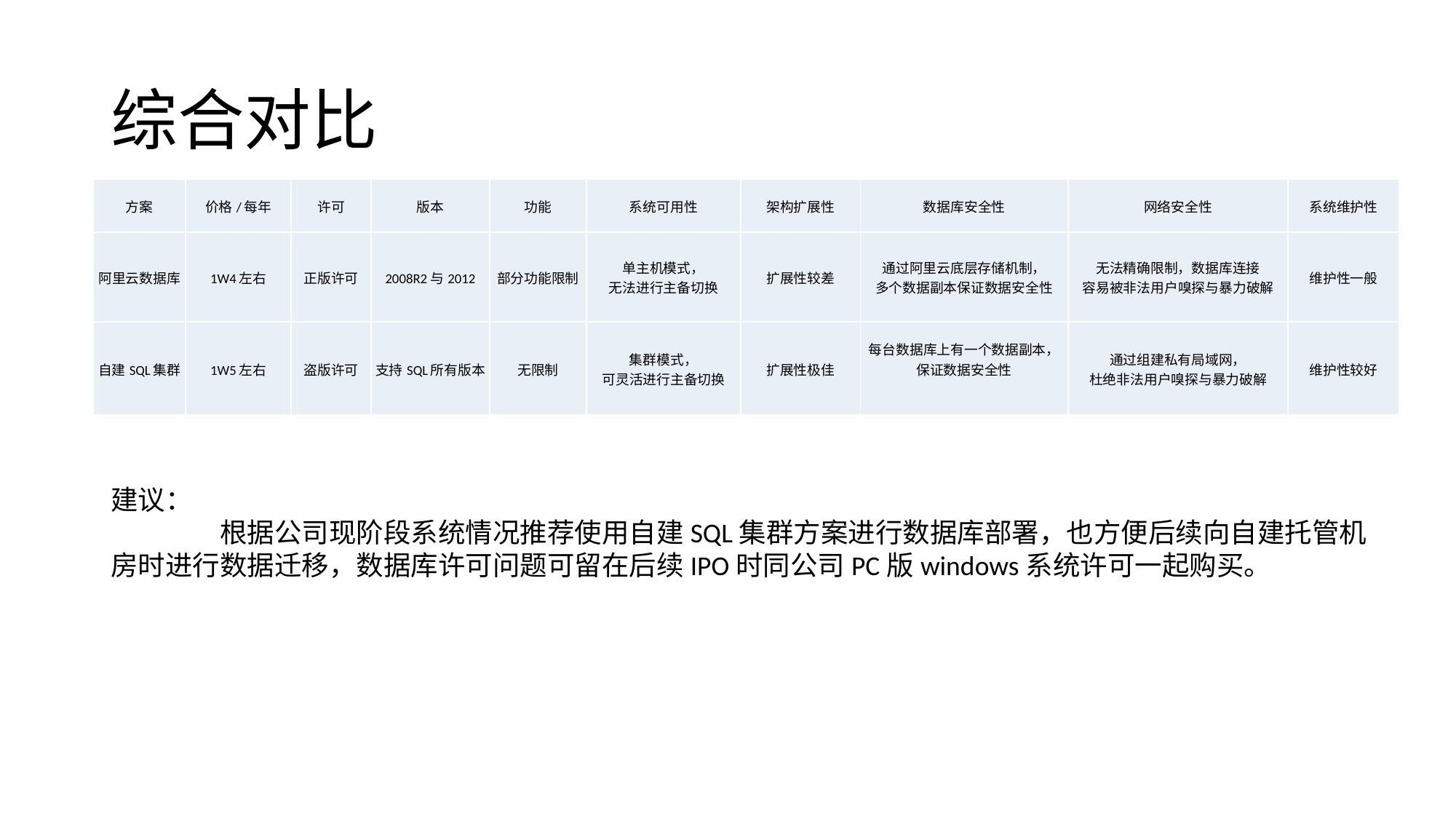

# 综合对比
| 方案 | 价格/每年 | 许可 | 版本 | 功能 | 系统可用性 | 架构扩展性 | 数据库安全性 | 网络安全性 | 系统维护性 |
| --- | --- | --- | --- | --- | --- | --- | --- | --- | --- |
| 阿里云数据库 | 1W4左右 | 正版许可 | 2008R2与2012 | 部分功能限制 | 单主机模式， 无法进行主备切换 | 扩展性较差 | 通过阿里云底层存储机制， 多个数据副本保证数据安全性 | 无法精确限制，数据库连接 容易被非法用户嗅探与暴力破解 | 维护性一般 |
| 自建SQL集群 | 1W5左右 | 盗版许可 | 支持SQL所有版本 | 无限制 | 集群模式， 可灵活进行主备切换 | 扩展性极佳 | 每台数据库上有一个数据副本， 保证数据安全性 | 通过组建私有局域网， 杜绝非法用户嗅探与暴力破解 | 维护性较好 |
建议：
	根据公司现阶段系统情况推荐使用自建SQL集群方案进行数据库部署，也方便后续向自建托管机房时进行数据迁移，数据库许可问题可留在后续IPO时同公司PC版windows系统许可一起购买。